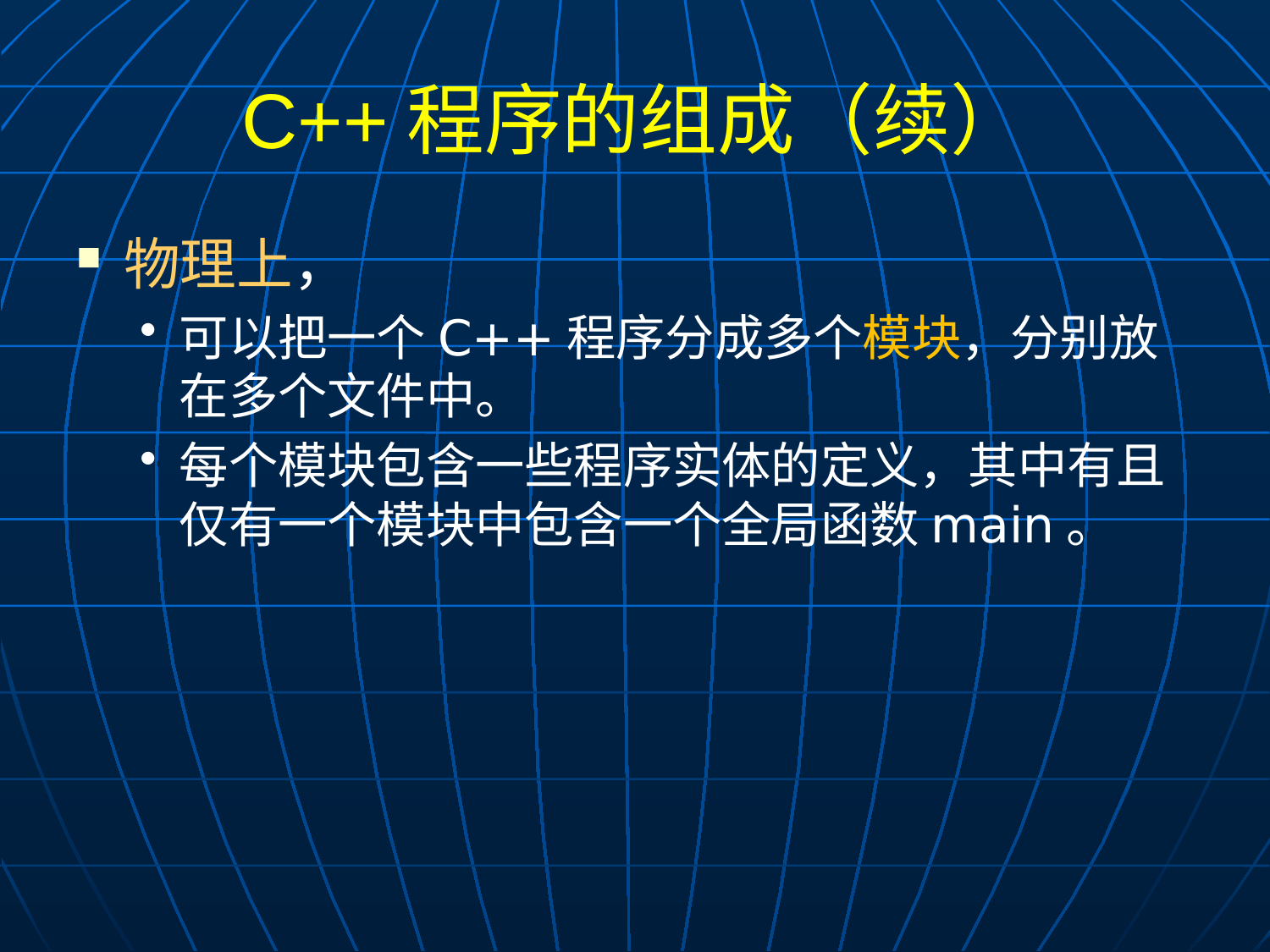

# C++程序的组成（续）
物理上，
可以把一个C++程序分成多个模块，分别放在多个文件中。
每个模块包含一些程序实体的定义，其中有且仅有一个模块中包含一个全局函数main。